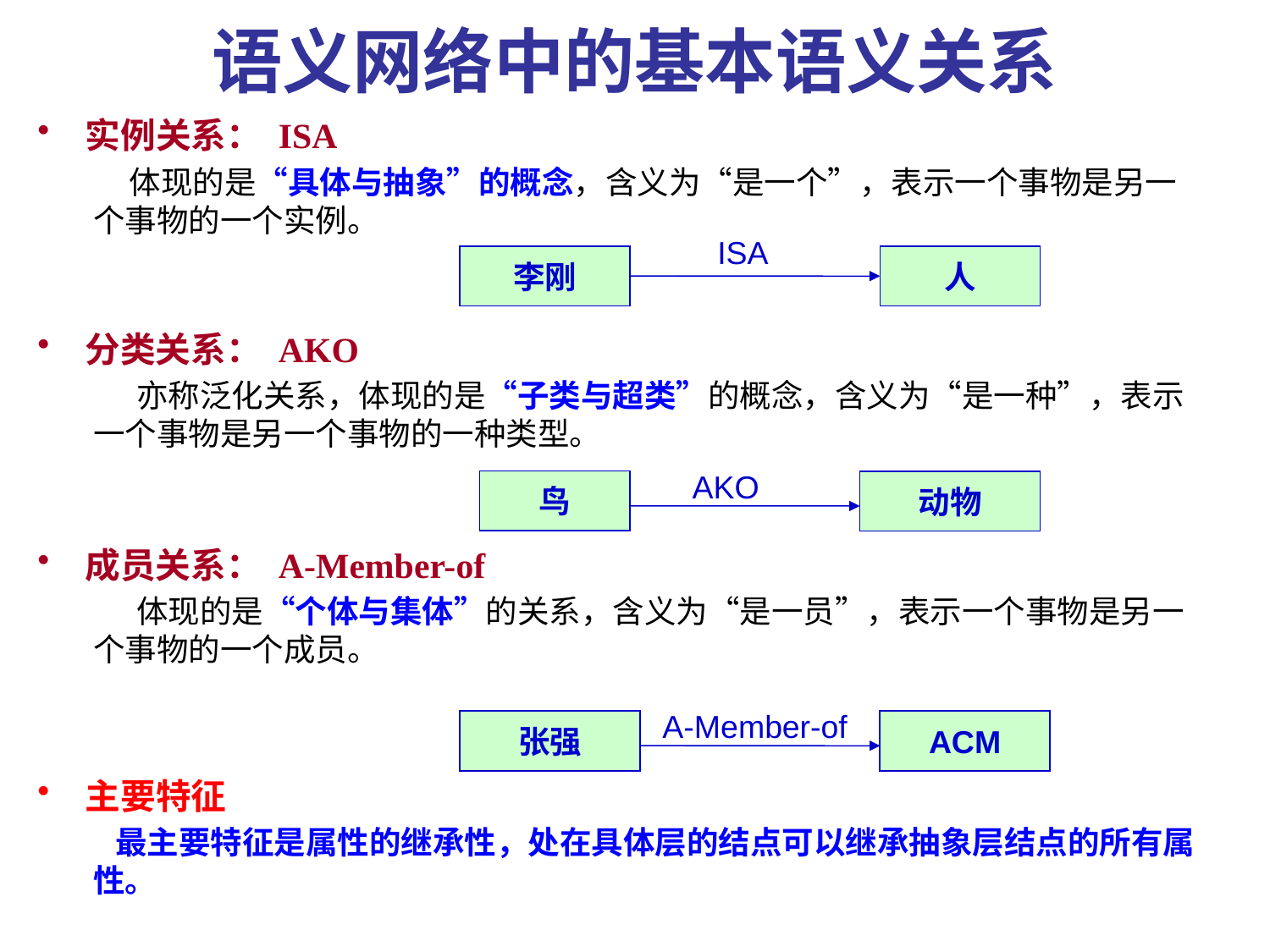

# 语义网络中的基本语义关系
实例关系： ISA
    体现的是“具体与抽象”的概念，含义为“是一个”，表示一个事物是另一个事物的一个实例。

分类关系： AKO
     亦称泛化关系，体现的是“子类与超类”的概念，含义为“是一种”，表示一个事物是另一个事物的一种类型。

成员关系： A-Member-of
     体现的是“个体与集体”的关系，含义为“是一员”，表示一个事物是另一个事物的一个成员。

主要特征
  最主要特征是属性的继承性，处在具体层的结点可以继承抽象层结点的所有属性。
ISA
李刚
人

AKO
鸟
动物

A-Member-of
张强
ACM